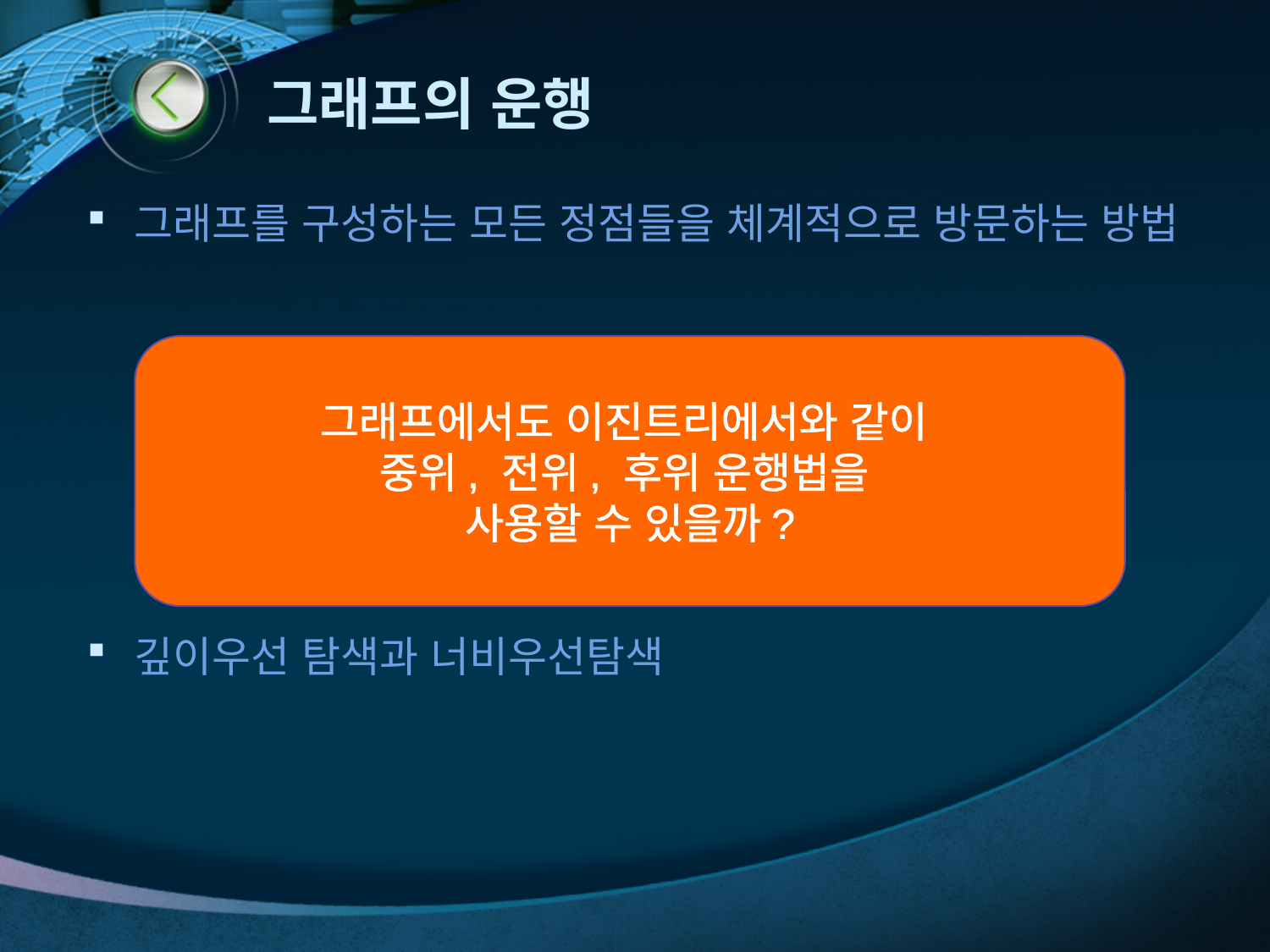

# 그래프의 운행
그래프를 구성하는 모든 정점들을 체계적으로 방문하는 방법

깊이우선 탐색과 너비우선탐색
그래프에서도 이진트리에서와 같이
중위, 전위, 후위 운행법을
사용할 수 있을까?